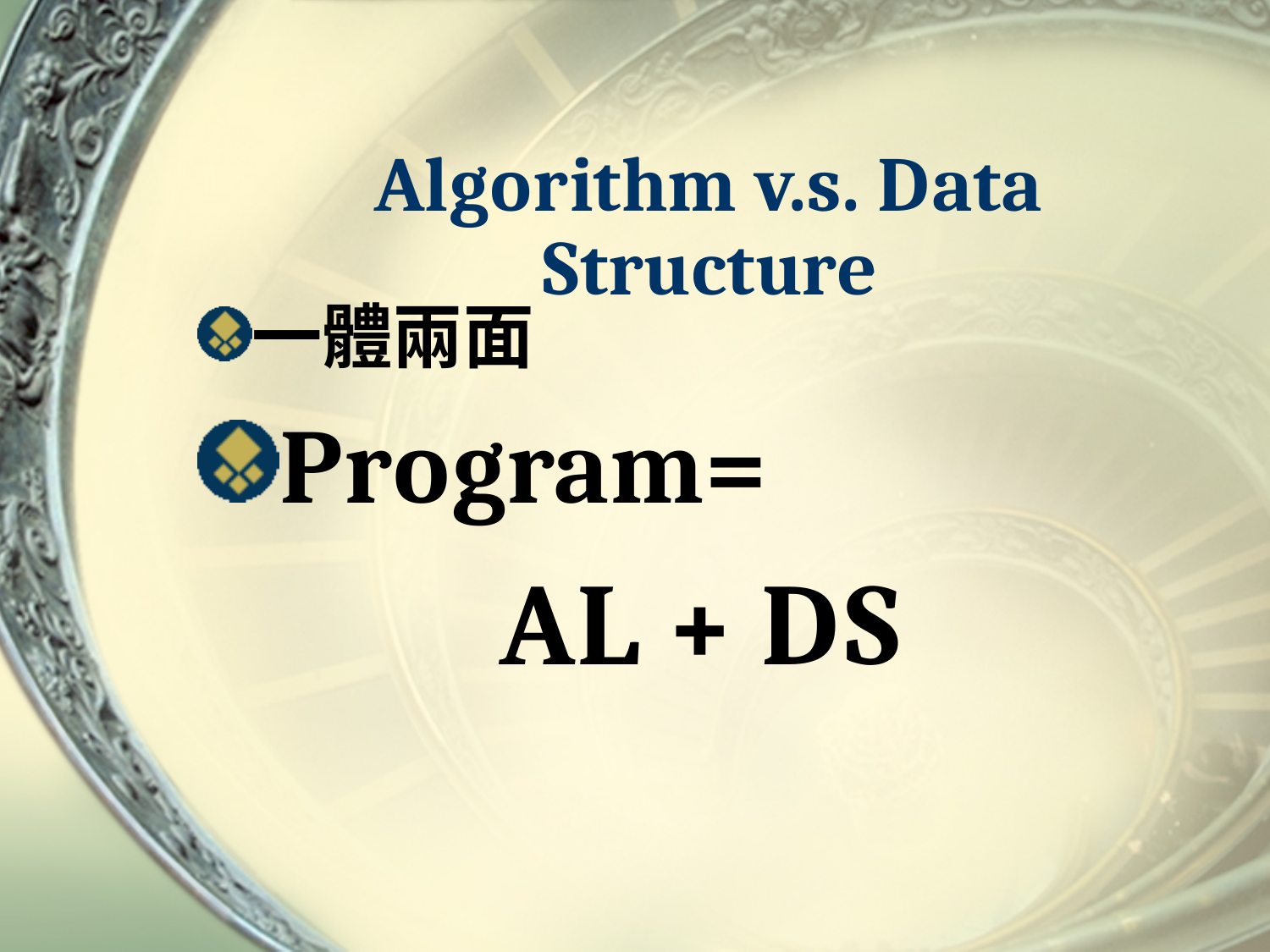

# Algorithm v.s. Data Structure
一體兩面
Program=
AL + DS